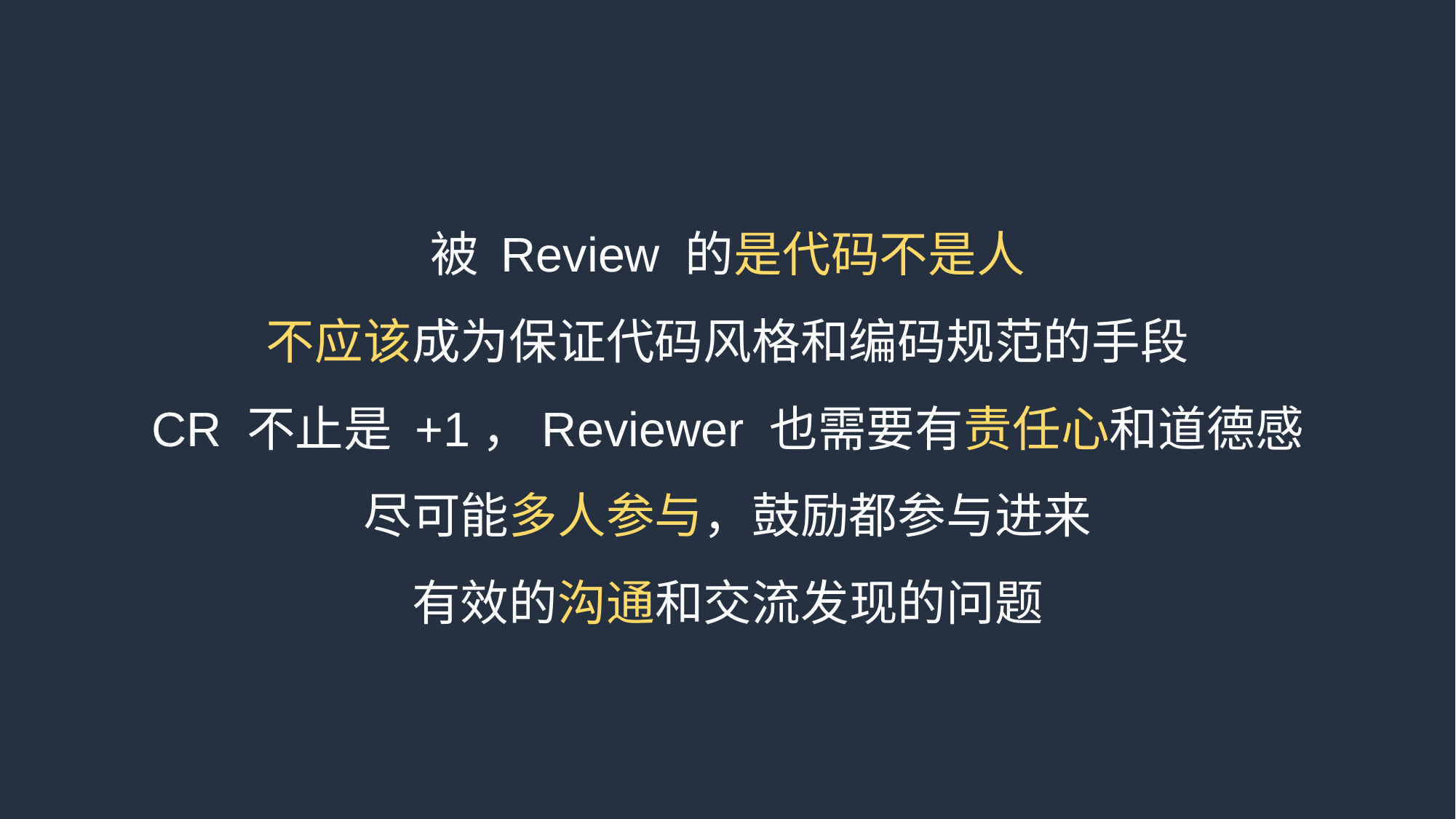

被 Review 的是代码不是人
不应该成为保证代码风格和编码规范的手段
CR 不止是 +1，Reviewer 也需要有责任心和道德感
尽可能多人参与，鼓励都参与进来
有效的沟通和交流发现的问题